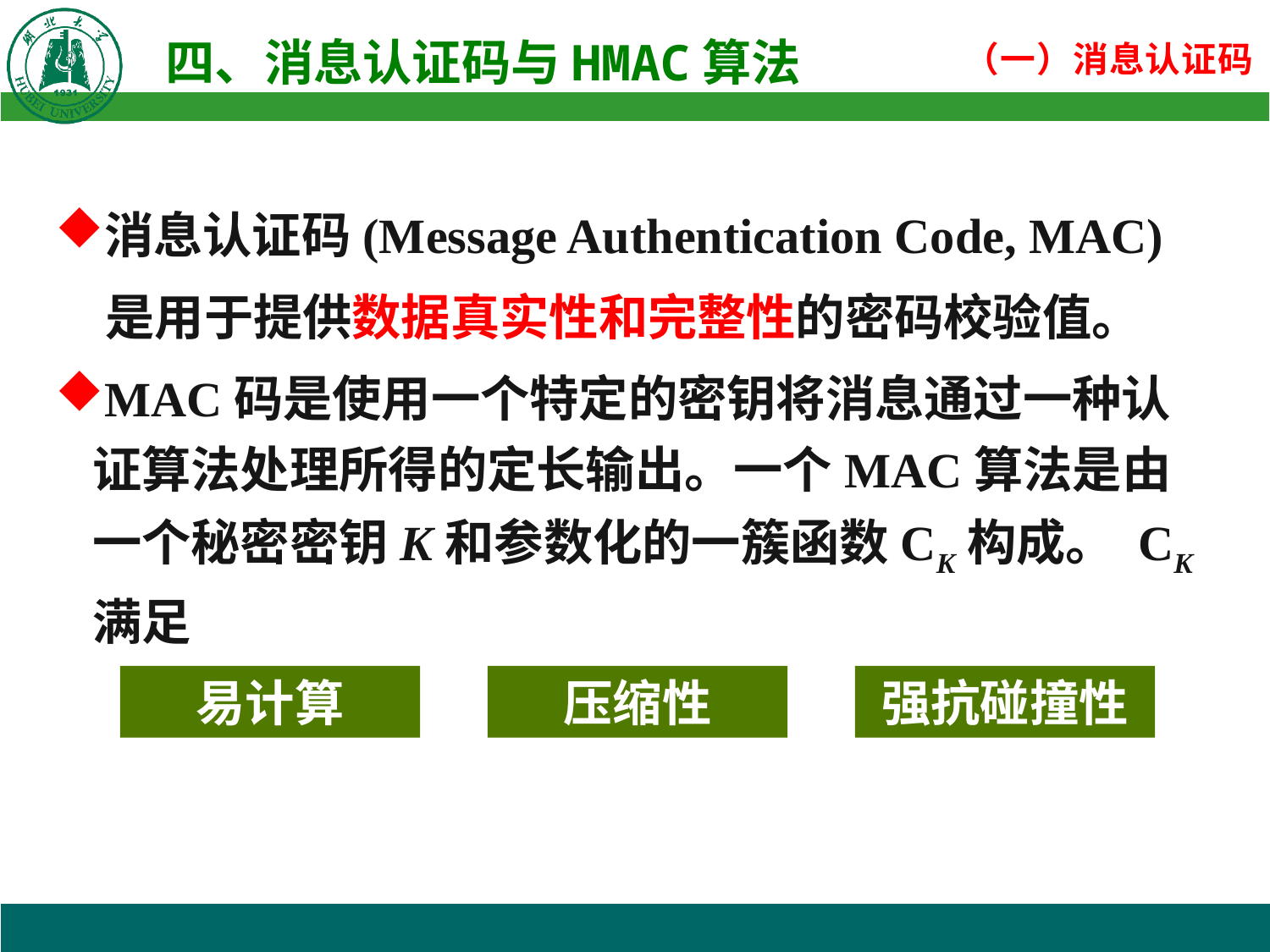

消息认证码(Message Authentication Code, MAC)
         是用于提供数据真实性和完整性的密码校验值。
MAC码是使用一个特定的密钥将消息通过一种认证算法处理所得的定长输出。一个MAC算法是由一个秘密密钥K和参数化的一簇函数CK构成。 CK满足

易计算
压缩性
强抗碰撞性